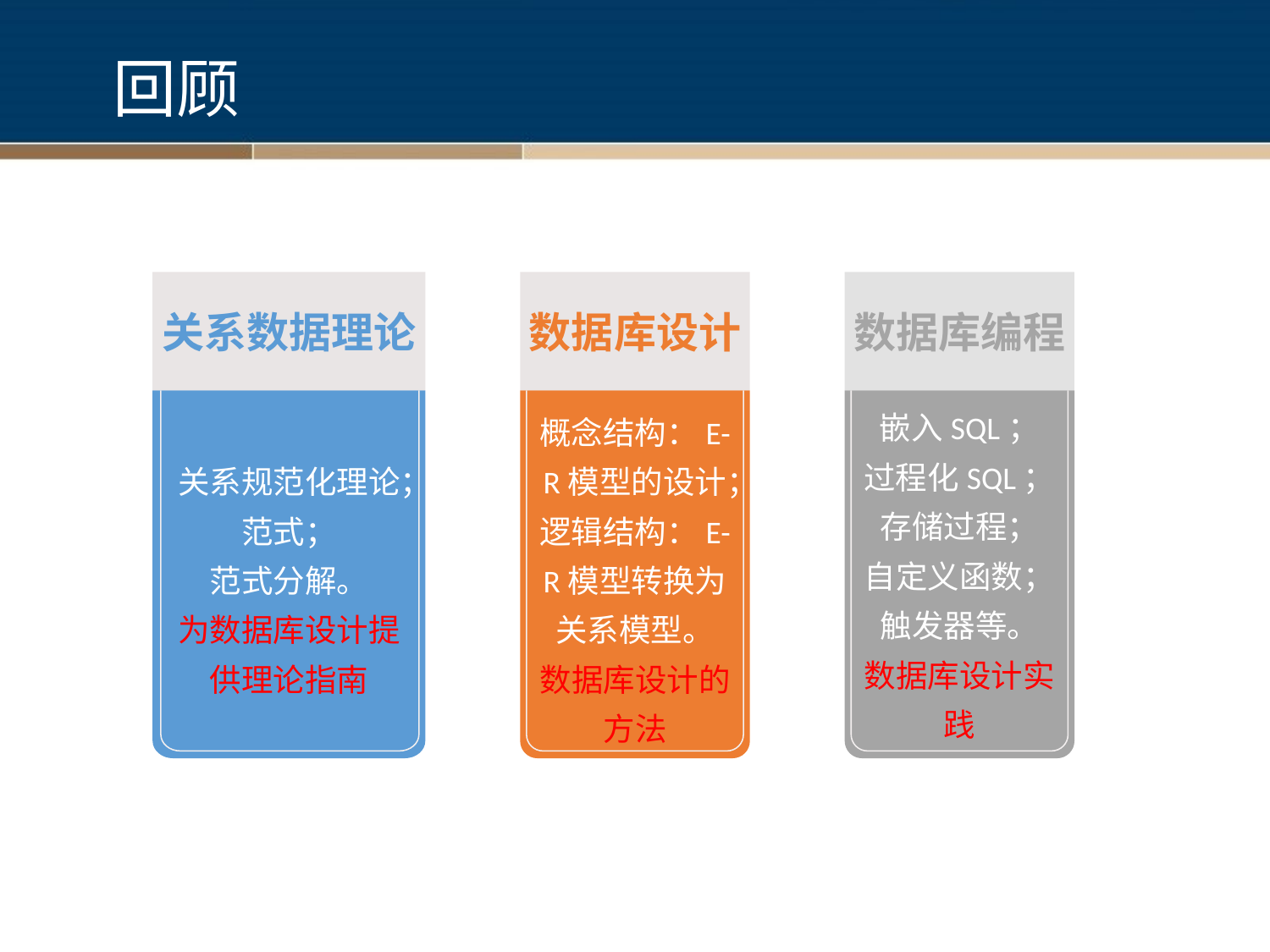

回顾
关系数据理论
数据库设计
数据库编程
关系规范化理论；
范式；
范式分解。
为数据库设计提供理论指南

概念结构：E-R模型的设计；
逻辑结构：E-R模型转换为关系模型。
数据库设计的方法

嵌入SQL；
过程化SQL；
存储过程；
自定义函数；
触发器等。
数据库设计实践